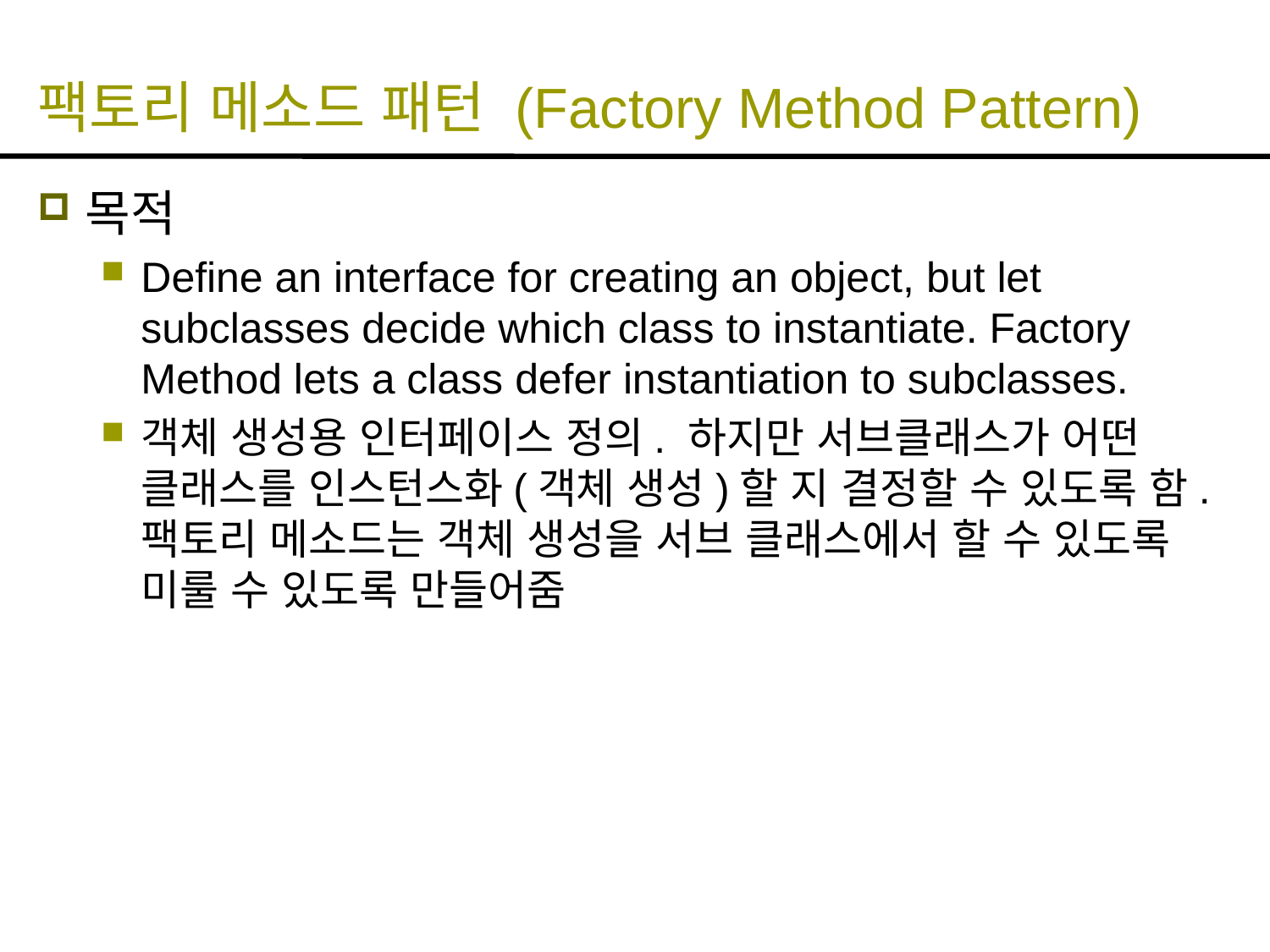

# 팩토리 메소드 패턴 (Factory Method Pattern)
목적
Define an interface for creating an object, but let subclasses decide which class to instantiate. Factory Method lets a class defer instantiation to subclasses.
객체 생성용 인터페이스 정의. 하지만 서브클래스가 어떤 클래스를 인스턴스화(객체 생성)할 지 결정할 수 있도록 함. 팩토리 메소드는 객체 생성을 서브 클래스에서 할 수 있도록 미룰 수 있도록 만들어줌